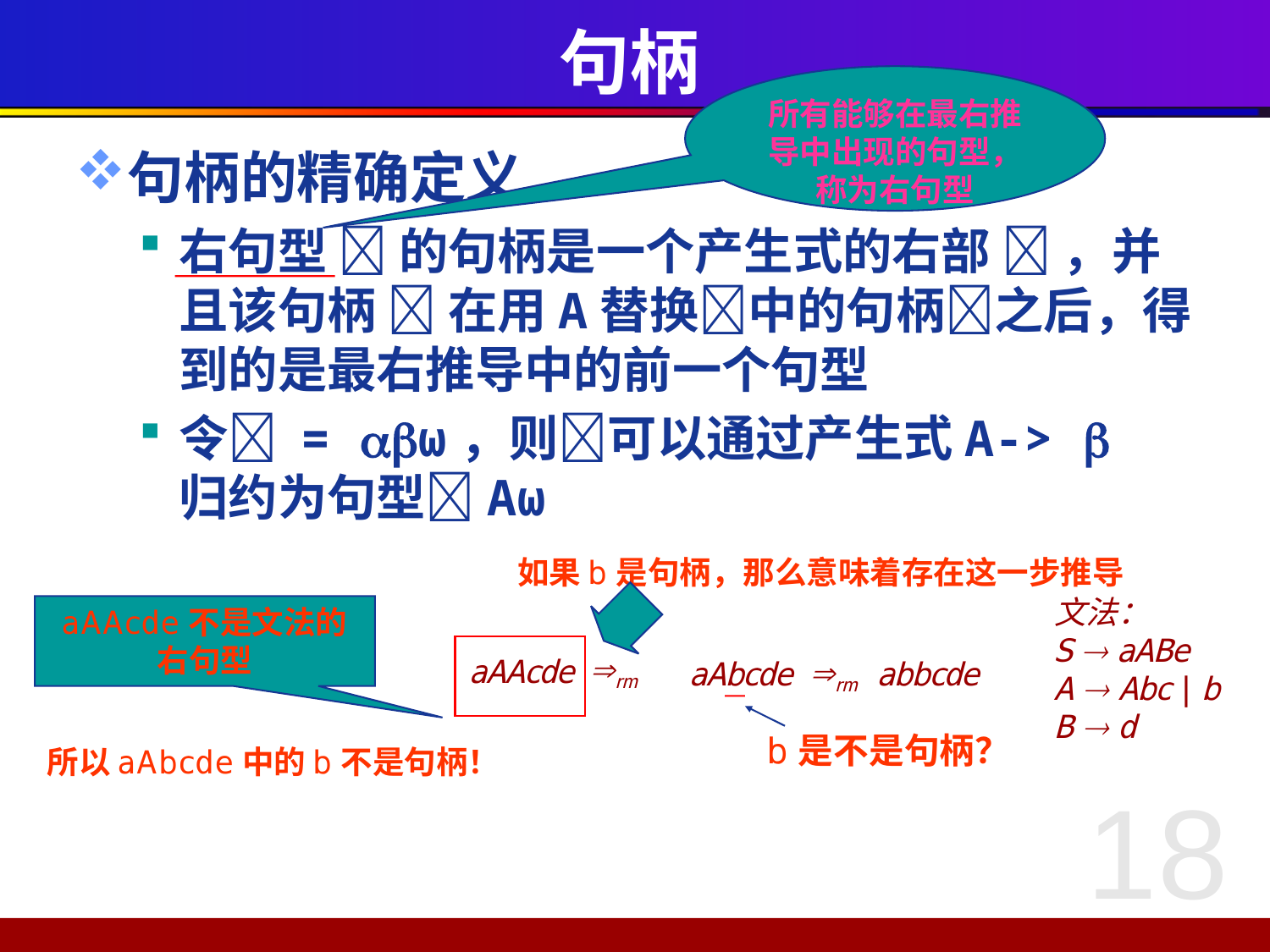

# 句柄
所有能够在最右推导中出现的句型，称为右句型
句柄的精确定义
右句型 γ 的句柄是一个产生式的右部 β ，并且该句柄 β 在用A替换γ中的句柄β之后，得到的是最右推导中的前一个句型
令γ = αβω，则γ可以通过产生式A-> β 归约为句型αAω

如果b是句柄，那么意味着存在这一步推导

文法：
S → aABe
A → Abc | b
B → d
aAAcde不是文法的右句型

⇒rm
aAAcde
⇒rm
aAbcde
abbcde

b是不是句柄？
所以aAbcde中的b不是句柄！